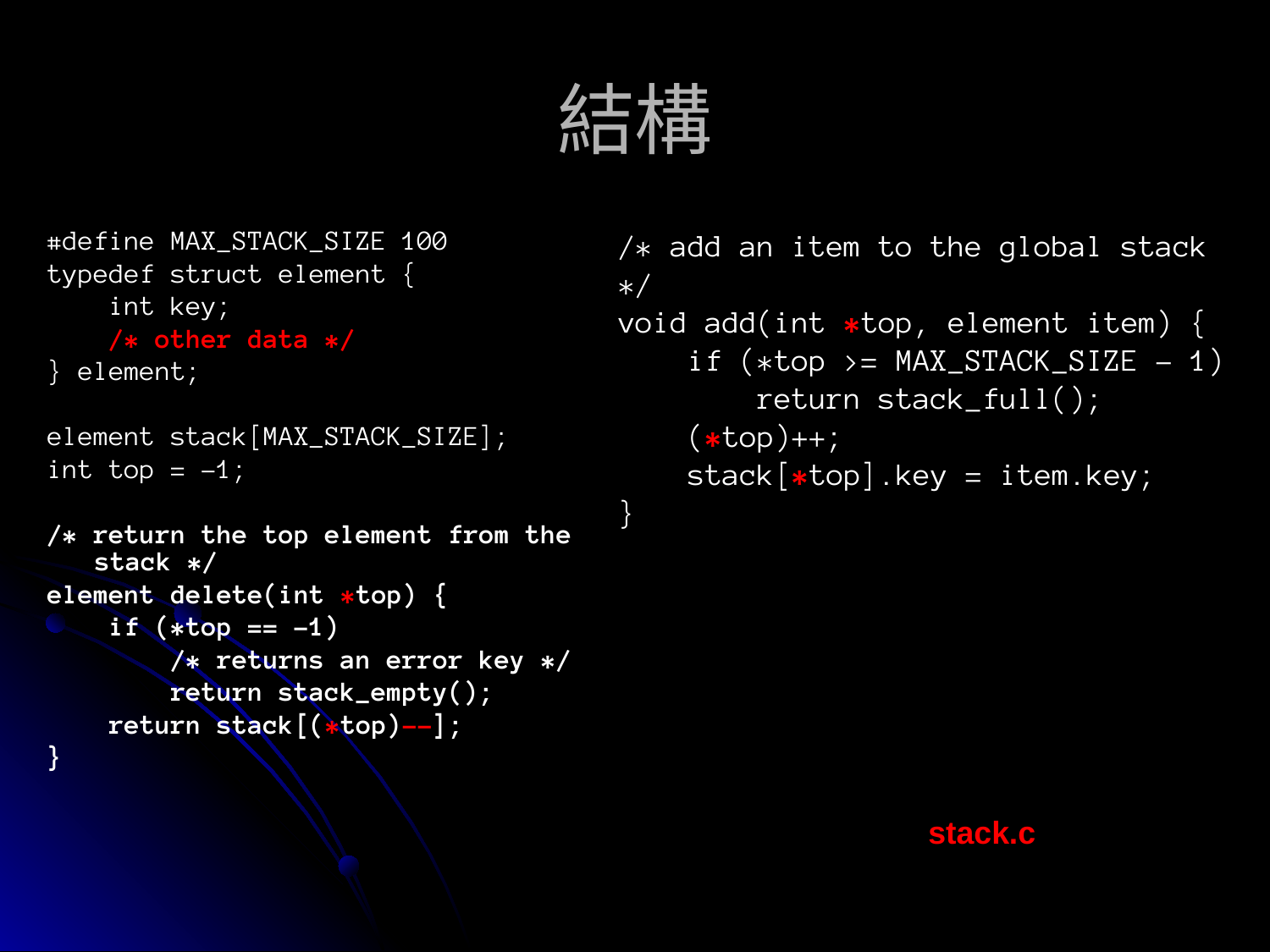

# 結構
/* add an item to the global stack */
void add(int *top, element item) {
    if (*top >= MAX_STACK_SIZE - 1)
        return stack_full();
    (*top)++;
    stack[*top].key = item.key;
}
#define MAX_STACK_SIZE 100
typedef struct element {
    int key;
    /* other data */
} element;

element stack[MAX_STACK_SIZE];
int top = -1;

/* return the top element from the stack */
element delete(int *top) {
    if (*top == -1)
        /* returns an error key */
        return stack_empty();
    return stack[(*top)--];
}
stack.c